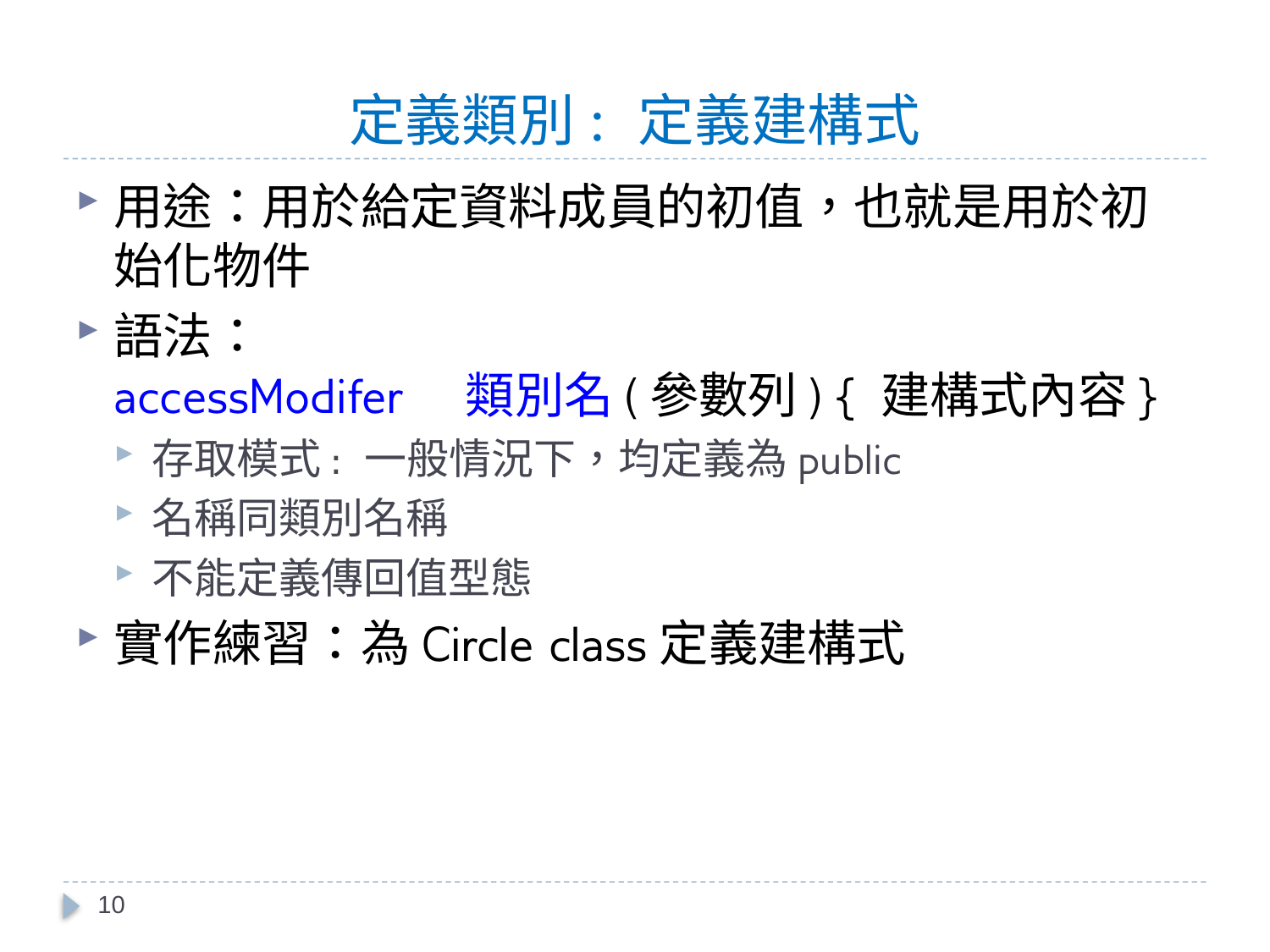

# 定義類別: 定義建構式
用途：用於給定資料成員的初值，也就是用於初始化物件
語法：
accessModifer　類別名(參數列) { 建構式內容}
存取模式: 一般情況下，均定義為public
名稱同類別名稱
不能定義傳回值型態
實作練習：為Circle class定義建構式
10